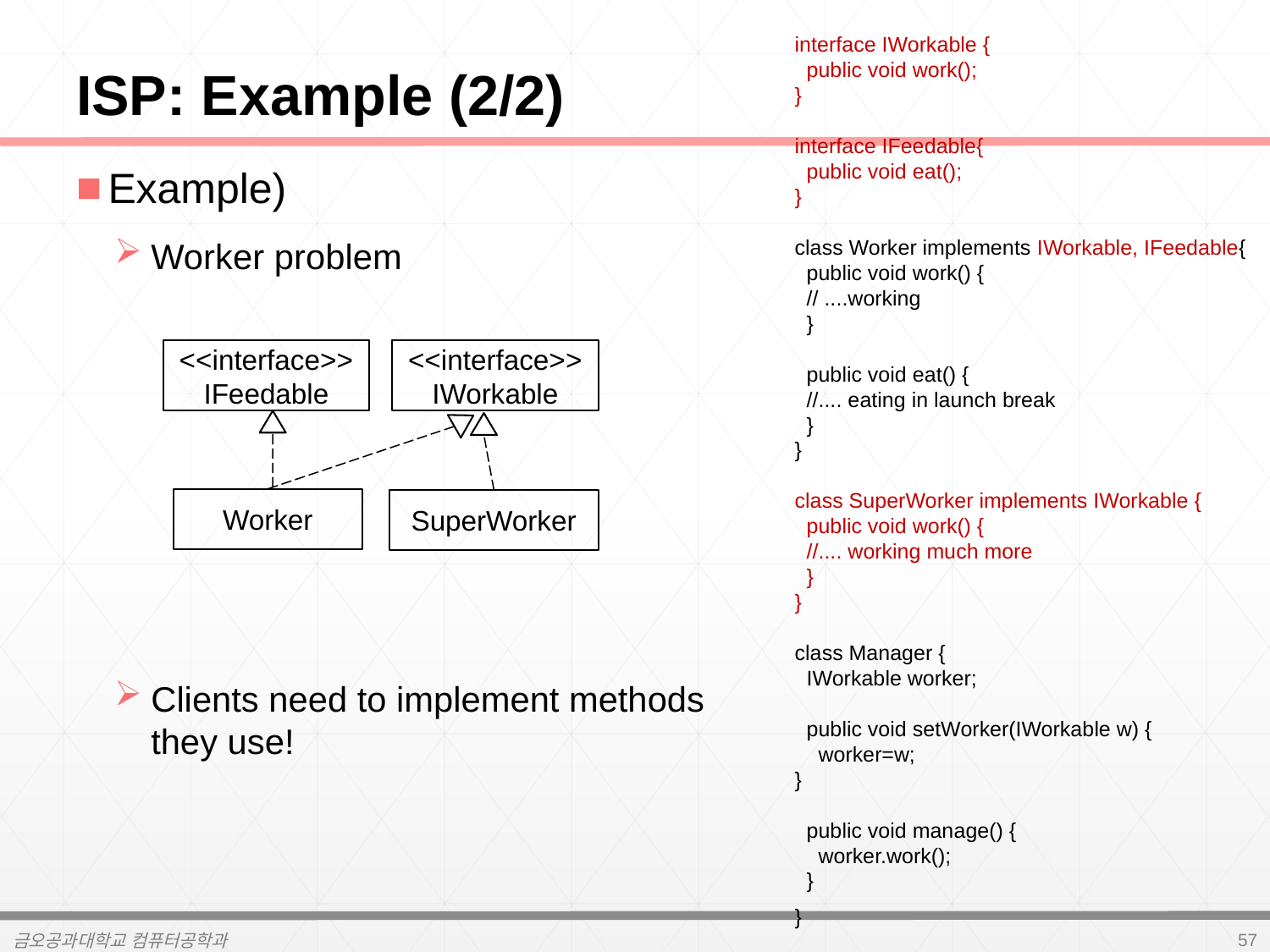

# ISP: Example (2/2)
interface IWorkable {
  public void work();
}
interface IFeedable{
  public void eat();
}
class Worker implements IWorkable, IFeedable{
  public void work() {
  // ....working
  }
  public void eat() {
  //.... eating in launch break
  }
}
class SuperWorker implements IWorkable {
  public void work() {
  //.... working much more
  }
}
class Manager {
  IWorkable worker;
  public void setWorker(IWorkable w) {
    worker=w;
}
  public void manage() {
    worker.work();
  }
}
Example)
Worker problem

Clients need to implement methods
they use!

<<interface>>
IFeedable
<<interface>>
IWorkable

Worker
SuperWorker
57
금오공과대학교 컴퓨터공학과